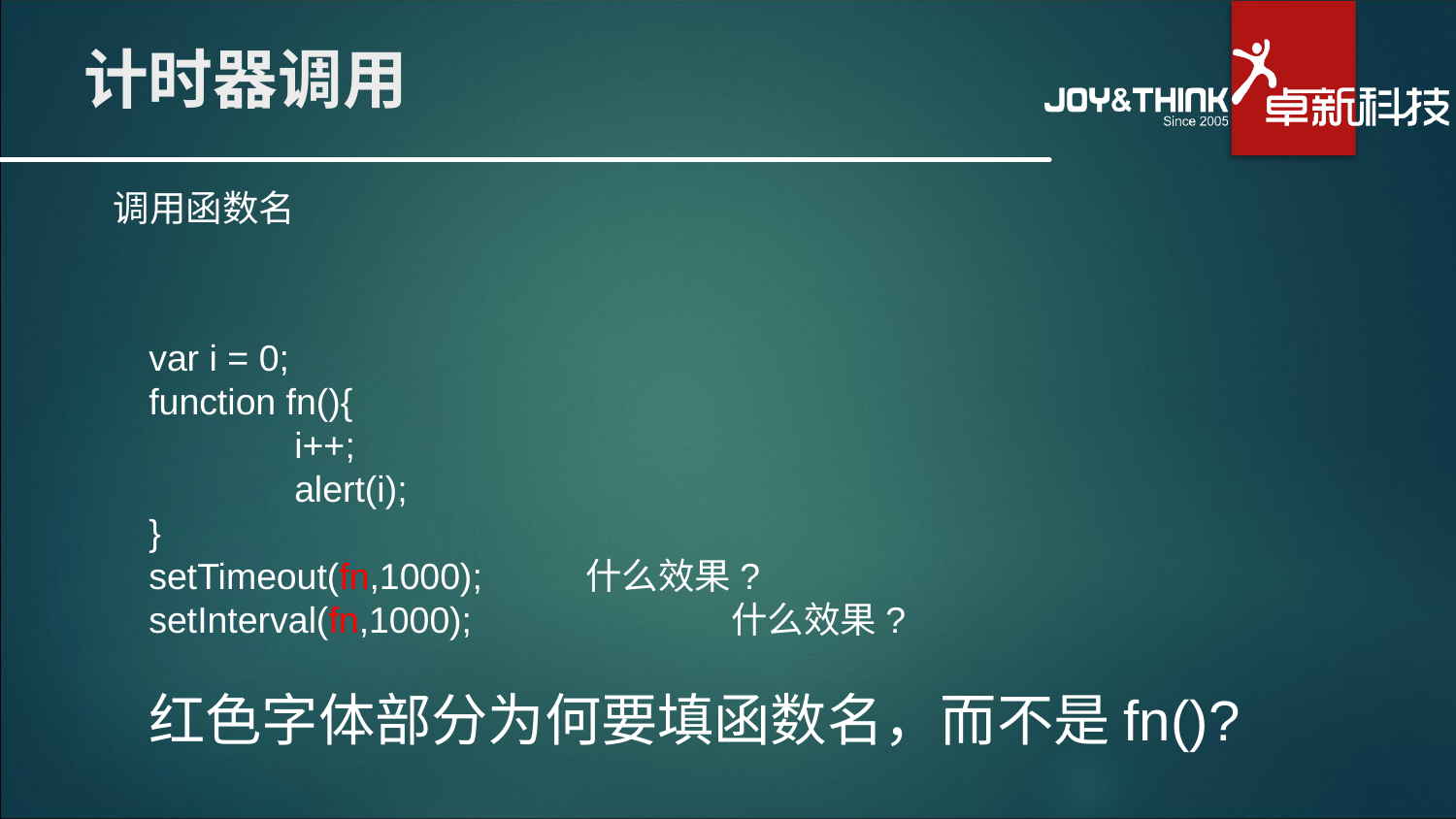

# 计时器调用
调用函数名
var i = 0;
function fn(){
	i++;
	alert(i);
}
setTimeout(fn,1000);	什么效果?
setInterval(fn,1000);		什么效果?

红色字体部分为何要填函数名，而不是fn()?